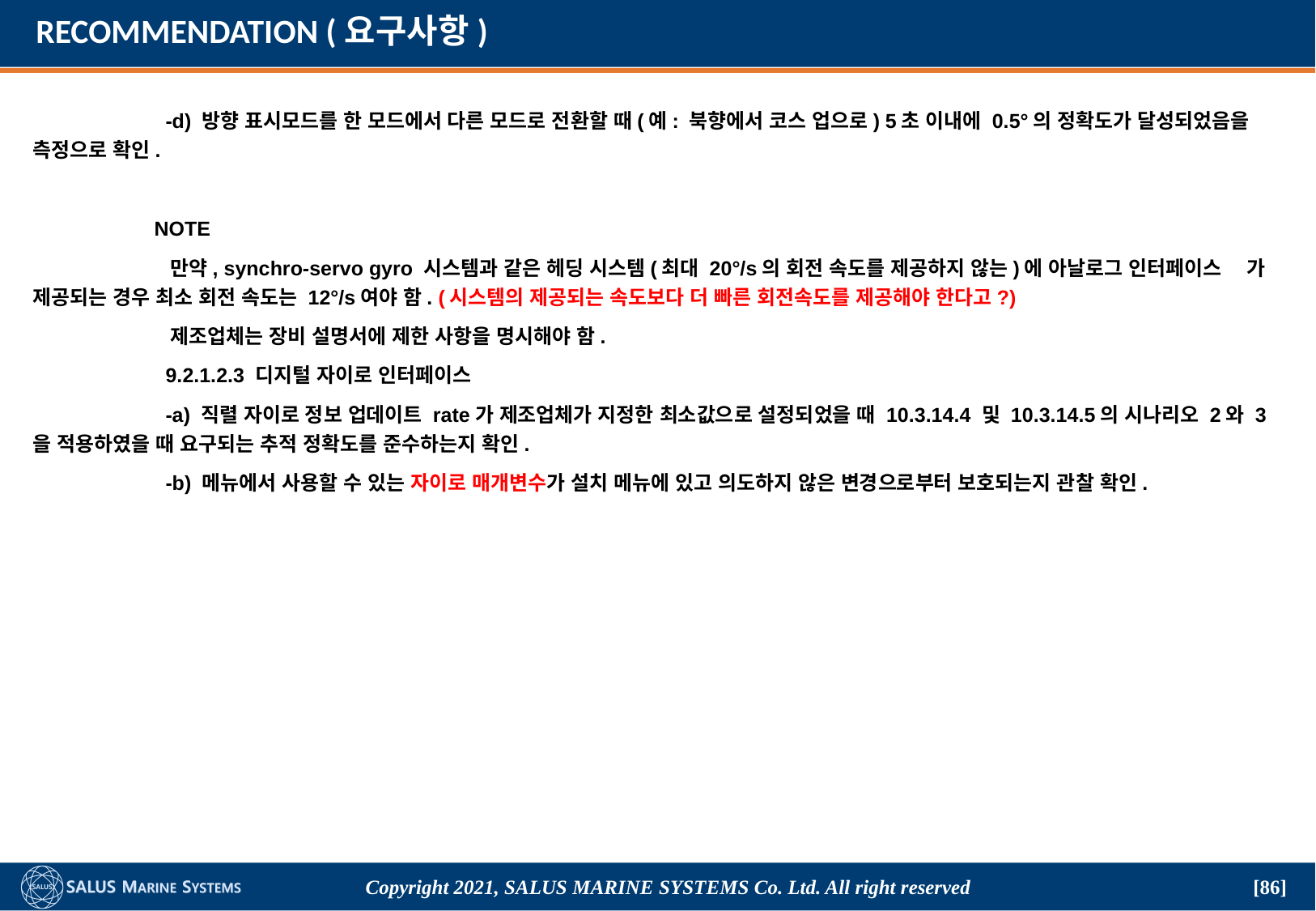

# RECOMMENDATION (요구사항)
	  -d) 방향 표시모드를 한 모드에서 다른 모드로 전환할 때(예: 북향에서 코스 업으로) 5초 이내에 0.5°의 정확도가 달성되었음을 측정으로 확인.

	NOTE
	  만약, synchro-servo gyro 시스템과 같은 헤딩 시스템(최대 20°/s의 회전 속도를 제공하지 않는)에 아날로그 인터페이스	가 제공되는 경우 최소 회전 속도는 12°/s여야 함. (시스템의 제공되는 속도보다 더 빠른 회전속도를 제공해야 한다고?)
	  제조업체는 장비 설명서에 제한 사항을 명시해야 함.
	  9.2.1.2.3 디지털 자이로 인터페이스
	  -a) 직렬 자이로 정보 업데이트 rate가 제조업체가 지정한 최소값으로 설정되었을 때 10.3.14.4 및 10.3.14.5의 시나리오 2와 3을 적용하였을 때 요구되는 추적 정확도를 준수하는지 확인.
	  -b) 메뉴에서 사용할 수 있는 자이로 매개변수가 설치 메뉴에 있고 의도하지 않은 변경으로부터 보호되는지 관찰 확인.
Copyright 2021, SALUS Marine Systems Co. Ltd. All right reserved
[86]